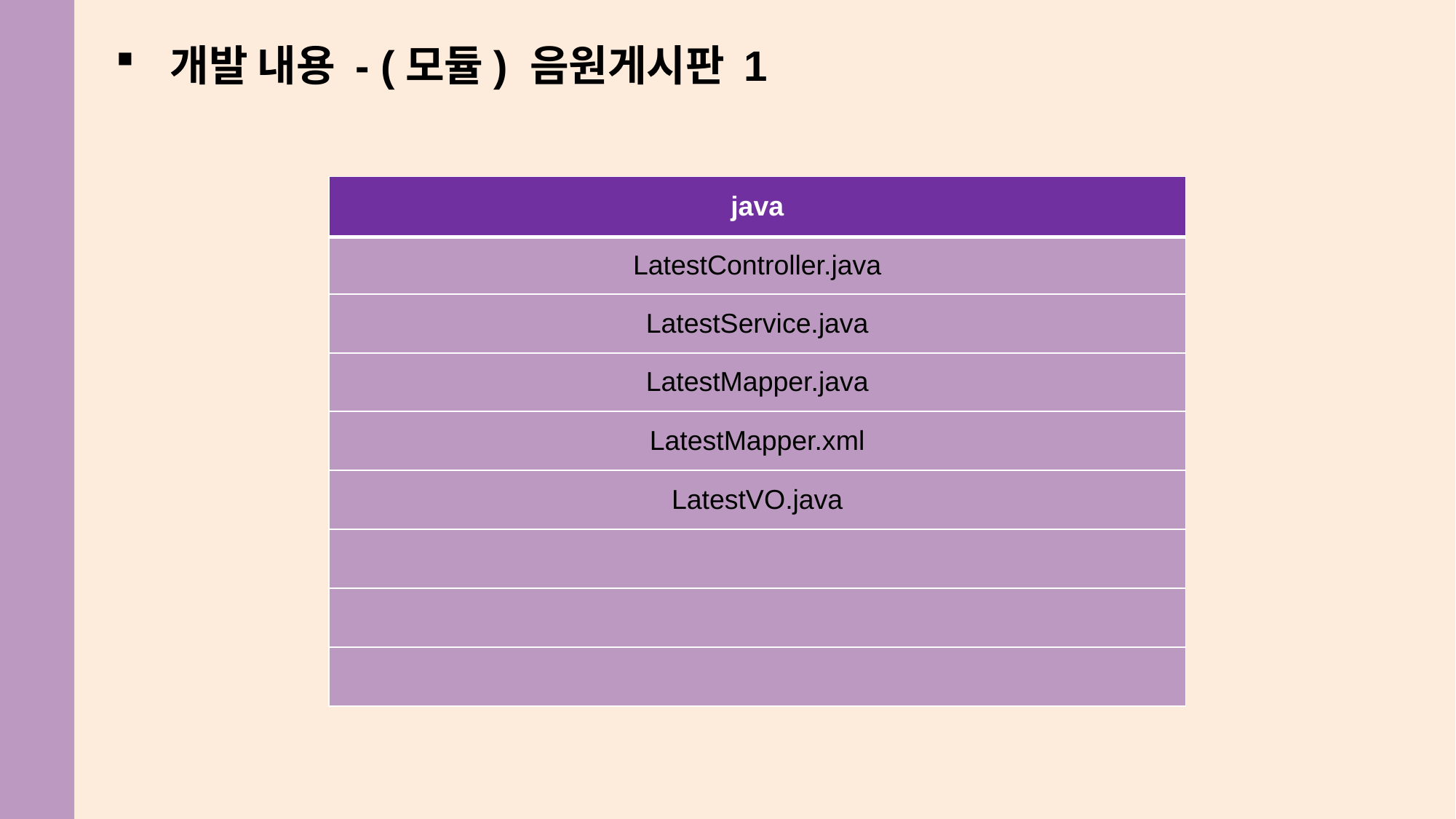

개발 내용 - (모듈) 음원게시판 1
| java |
| --- |
| LatestController.java |
| LatestService.java |
| LatestMapper.java |
| LatestMapper.xml |
| LatestVO.java |
|  |
|  |
|  |